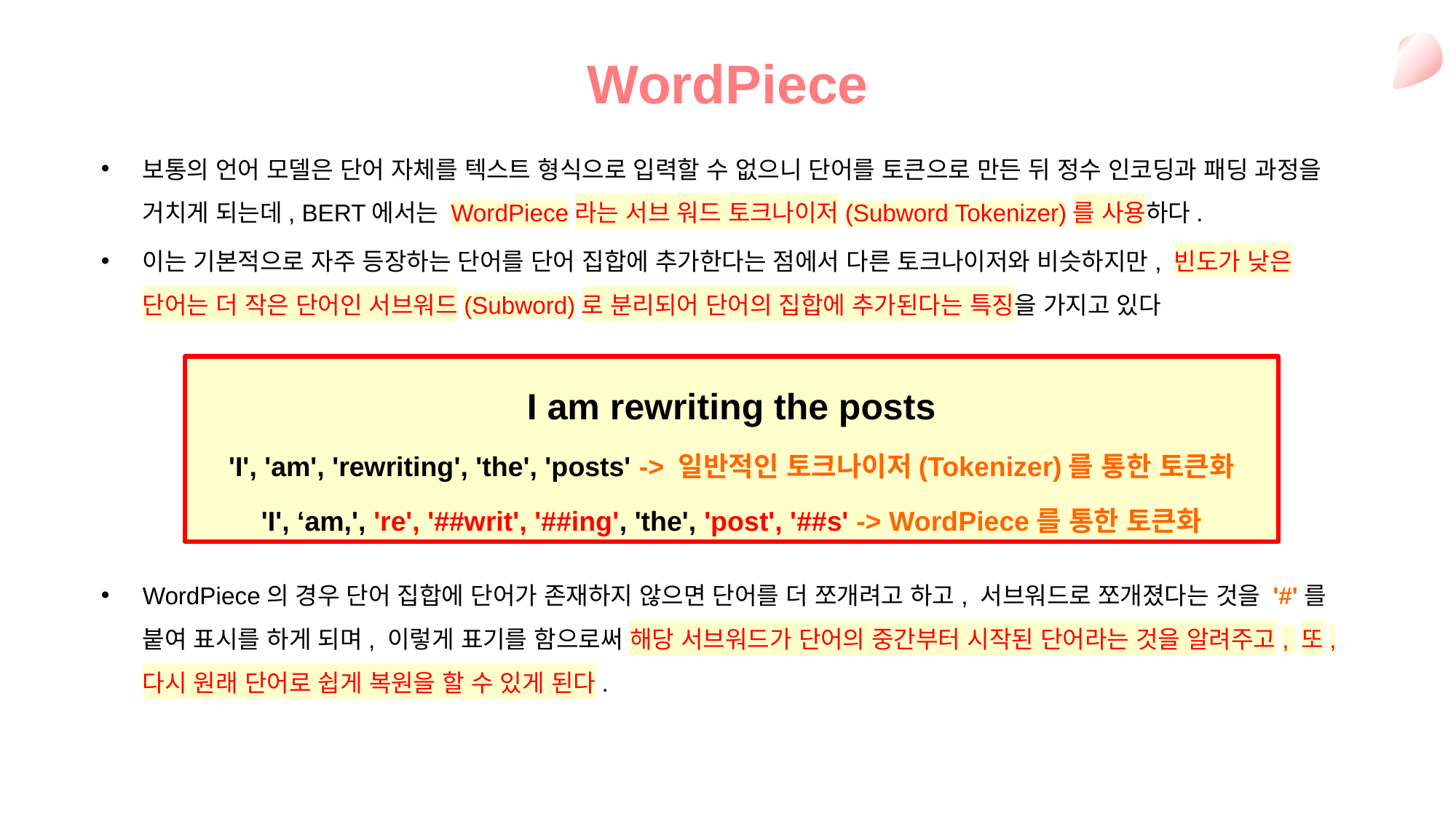

WordPiece
보통의 언어 모델은 단어 자체를 텍스트 형식으로 입력할 수 없으니 단어를 토큰으로 만든 뒤 정수 인코딩과 패딩 과정을 거치게 되는데, BERT에서는 WordPiece라는 서브 워드 토크나이저(Subword Tokenizer)를 사용하다.
이는 기본적으로 자주 등장하는 단어를 단어 집합에 추가한다는 점에서 다른 토크나이저와 비슷하지만, 빈도가 낮은 단어는 더 작은 단어인 서브워드(Subword)로 분리되어 단어의 집합에 추가된다는 특징을 가지고 있다

WordPiece의 경우 단어 집합에 단어가 존재하지 않으면 단어를 더 쪼개려고 하고, 서브워드로 쪼개졌다는 것을 '#'를 붙여 표시를 하게 되며, 이렇게 표기를 함으로써 해당 서브워드가 단어의 중간부터 시작된 단어라는 것을 알려주고, 또, 다시 원래 단어로 쉽게 복원을 할 수 있게 된다.
I am rewriting the posts
'I', 'am', 'rewriting', 'the', 'posts' -> 일반적인 토크나이저(Tokenizer)를 통한 토큰화
'I', ‘am,', 're', '##writ', '##ing', 'the', 'post', '##s' -> WordPiece를 통한 토큰화